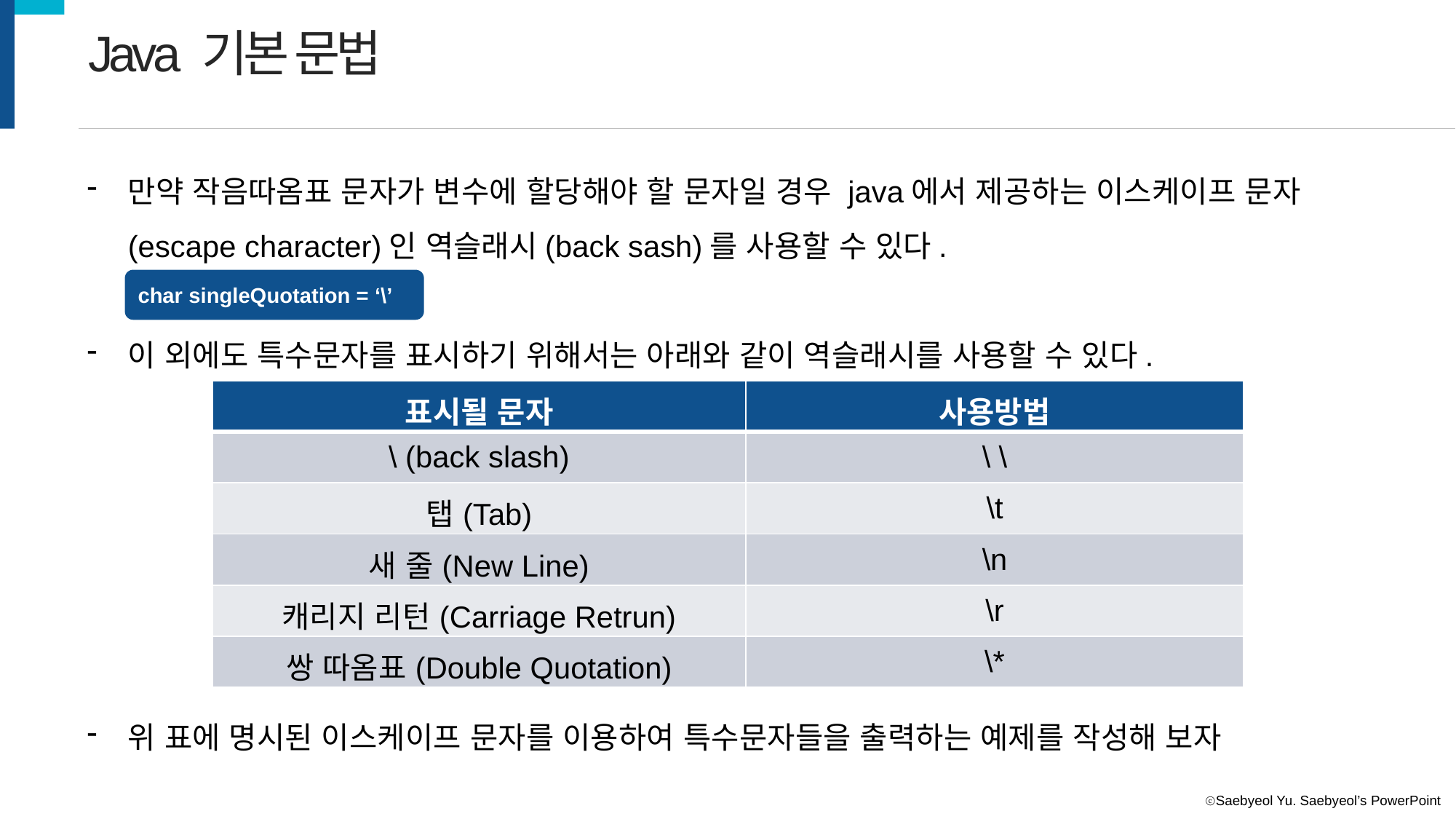

Java 기본 문법
만약 작음따옴표 문자가 변수에 할당해야 할 문자일 경우 java에서 제공하는 이스케이프 문자(escape character)인 역슬래시(back sash)를 사용할 수 있다.

이 외에도 특수문자를 표시하기 위해서는 아래와 같이 역슬래시를 사용할 수 있다.

위 표에 명시된 이스케이프 문자를 이용하여 특수문자들을 출력하는 예제를 작성해 보자
char singleQuotation = ‘\’
| 표시될 문자 | 사용방법 |
| --- | --- |
| \ (back slash) | \ \ |
| 탭(Tab) | \t |
| 새 줄(New Line) | \n |
| 캐리지 리턴(Carriage Retrun) | \r |
| 쌍 따옴표(Double Quotation) | \\* |